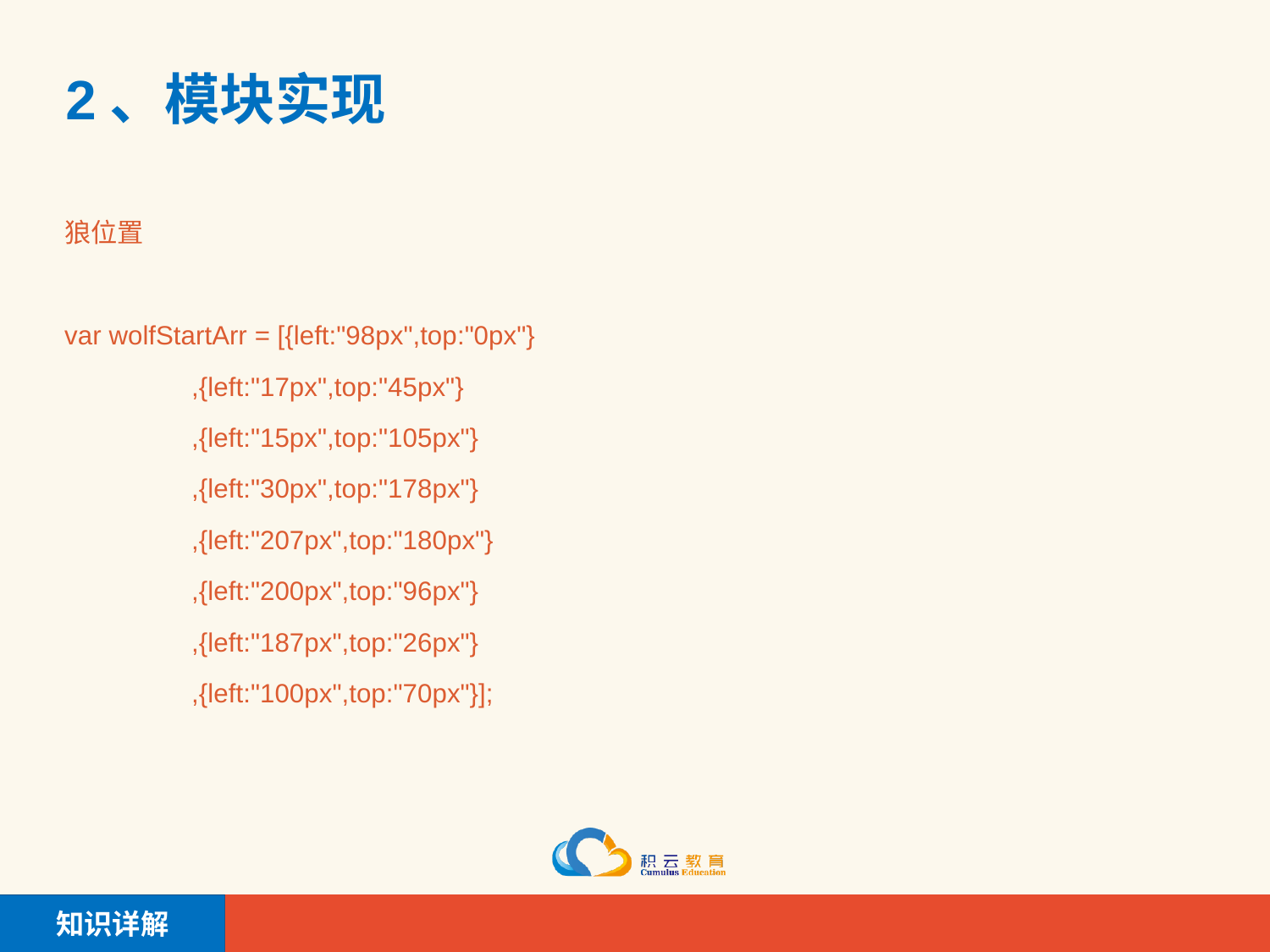

# 2、模块实现
狼位置

var wolfStartArr = [{left:"98px",top:"0px"}
	,{left:"17px",top:"45px"}
	,{left:"15px",top:"105px"}
	,{left:"30px",top:"178px"}
	,{left:"207px",top:"180px"}
	,{left:"200px",top:"96px"}
	,{left:"187px",top:"26px"}
	,{left:"100px",top:"70px"}];